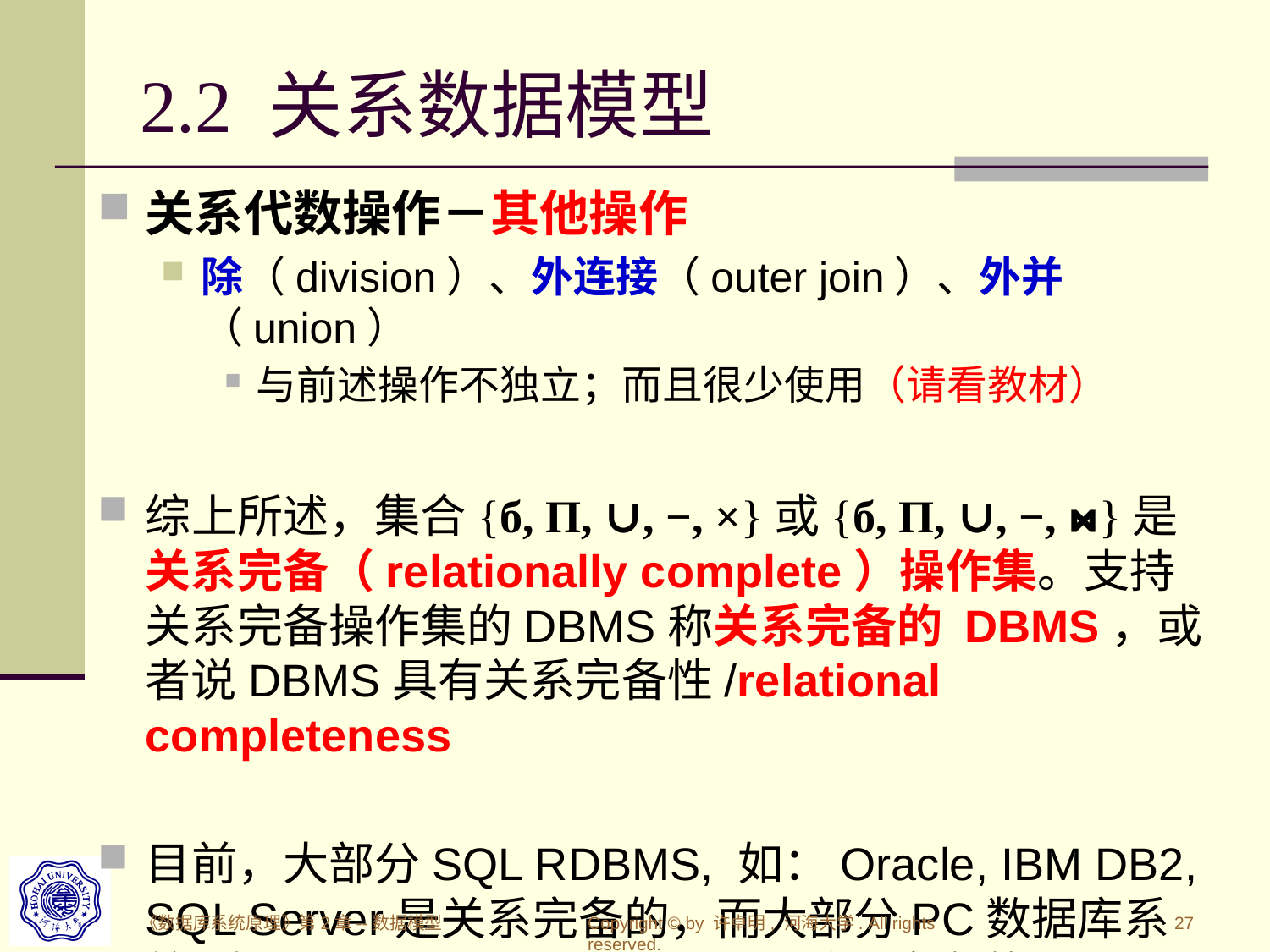

# 2.2 关系数据模型
关系代数操作－其他操作
除（division）、外连接（outer join）、外并（union）
与前述操作不独立；而且很少使用（请看教材）

综上所述，集合{б, П, ∪, −, ×}或{б, П, ∪, −, ⋈}是关系完备（relationally complete）操作集。支持关系完备操作集的DBMS称关系完备的 DBMS，或者说DBMS具有关系完备性/relational completeness

目前，大部分SQL RDBMS, 如：Oracle, IBM DB2, SQL Server是关系完备的，而大部分PC数据库系统,如：FoxBase, FoxPro 不是关系完备的。
《数据库系统原理》第2章--数据模型
Copyright © by 许卓明, 河海大学. All rights reserved.
27